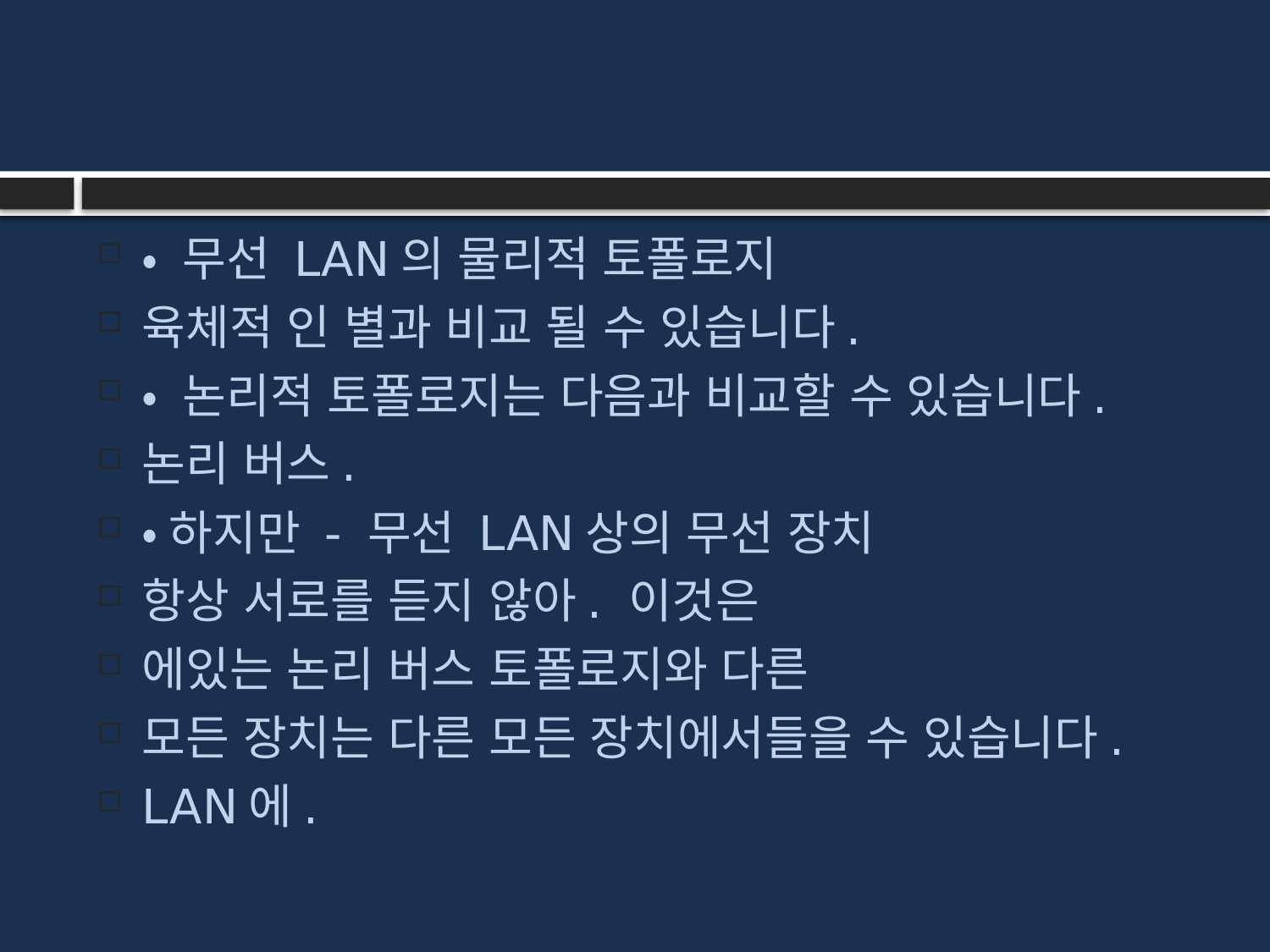

#
• 무선 LAN의 물리적 토폴로지
육체적 인 별과 비교 될 수 있습니다.
• 논리적 토폴로지는 다음과 비교할 수 있습니다.
논리 버스.
•하지만 - 무선 LAN상의 무선 장치
항상 서로를 듣지 않아. 이것은
에있는 논리 버스 토폴로지와 다른
모든 장치는 다른 모든 장치에서들을 수 있습니다.
LAN에.